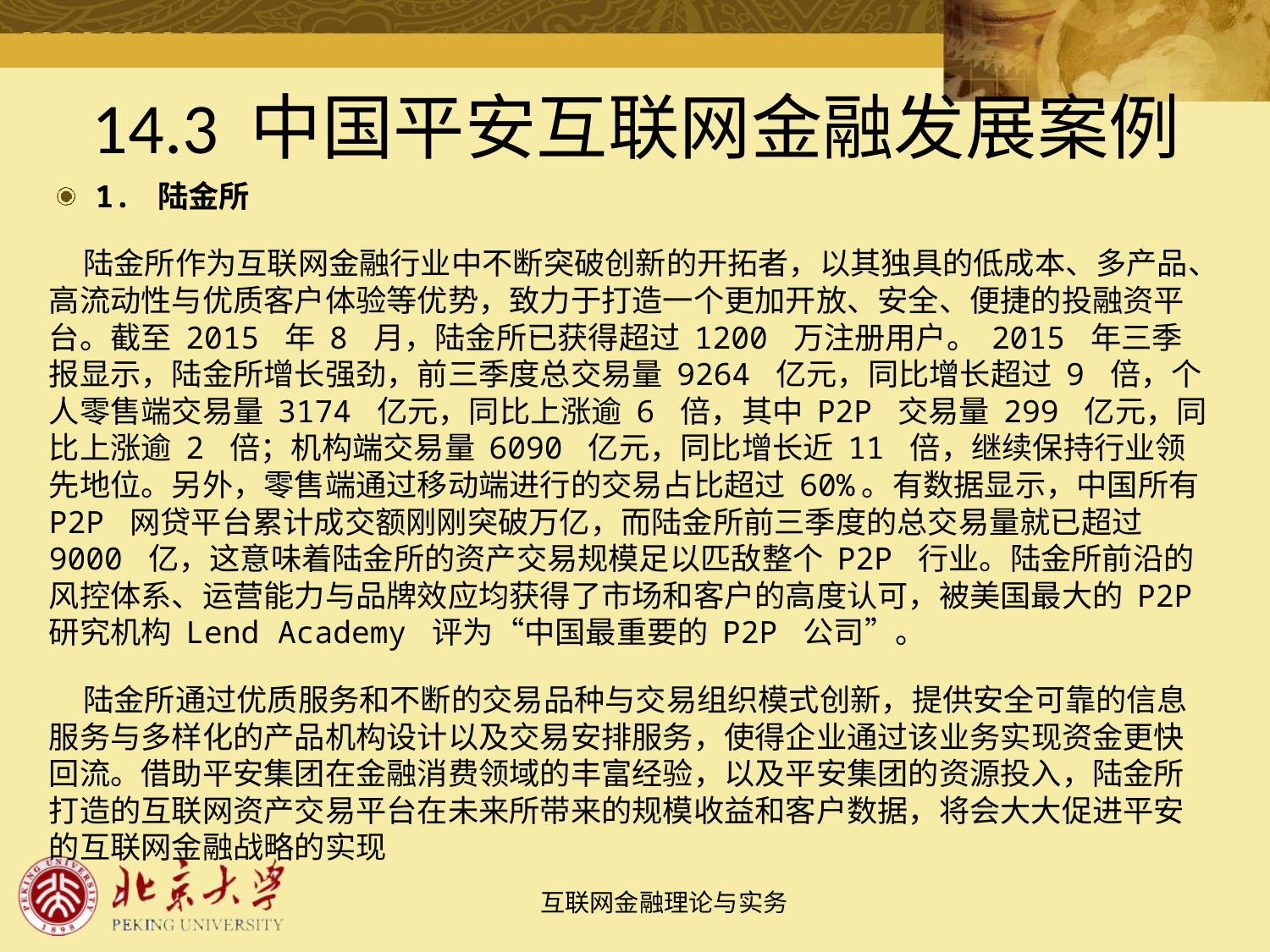

# 14.3 中国平安互联网金融发展案例
1. 陆金所
    陆金所作为互联网金融行业中不断突破创新的开拓者，以其独具的低成本、多产品、高流动性与优质客户体验等优势，致力于打造一个更加开放、安全、便捷的投融资平台。截至 2015 年 8 月，陆金所已获得超过 1200 万注册用户。 2015 年三季报显示，陆金所增长强劲，前三季度总交易量 9264 亿元，同比增长超过 9 倍，个人零售端交易量 3174 亿元，同比上涨逾 6 倍，其中 P2P 交易量 299 亿元，同比上涨逾 2 倍；机构端交易量 6090 亿元，同比增长近 11 倍，继续保持行业领先地位。另外，零售端通过移动端进行的交易占比超过 60%。有数据显示，中国所有 P2P 网贷平台累计成交额刚刚突破万亿，而陆金所前三季度的总交易量就已超过 9000 亿，这意味着陆金所的资产交易规模足以匹敌整个 P2P 行业。陆金所前沿的风控体系、运营能力与品牌效应均获得了市场和客户的高度认可，被美国最大的 P2P 研究机构 Lend Academy 评为“中国最重要的 P2P 公司”。
    陆金所通过优质服务和不断的交易品种与交易组织模式创新，提供安全可靠的信息服务与多样化的产品机构设计以及交易安排服务，使得企业通过该业务实现资金更快回流。借助平安集团在金融消费领域的丰富经验，以及平安集团的资源投入，陆金所打造的互联网资产交易平台在未来所带来的规模收益和客户数据，将会大大促进平安的互联网金融战略的实现